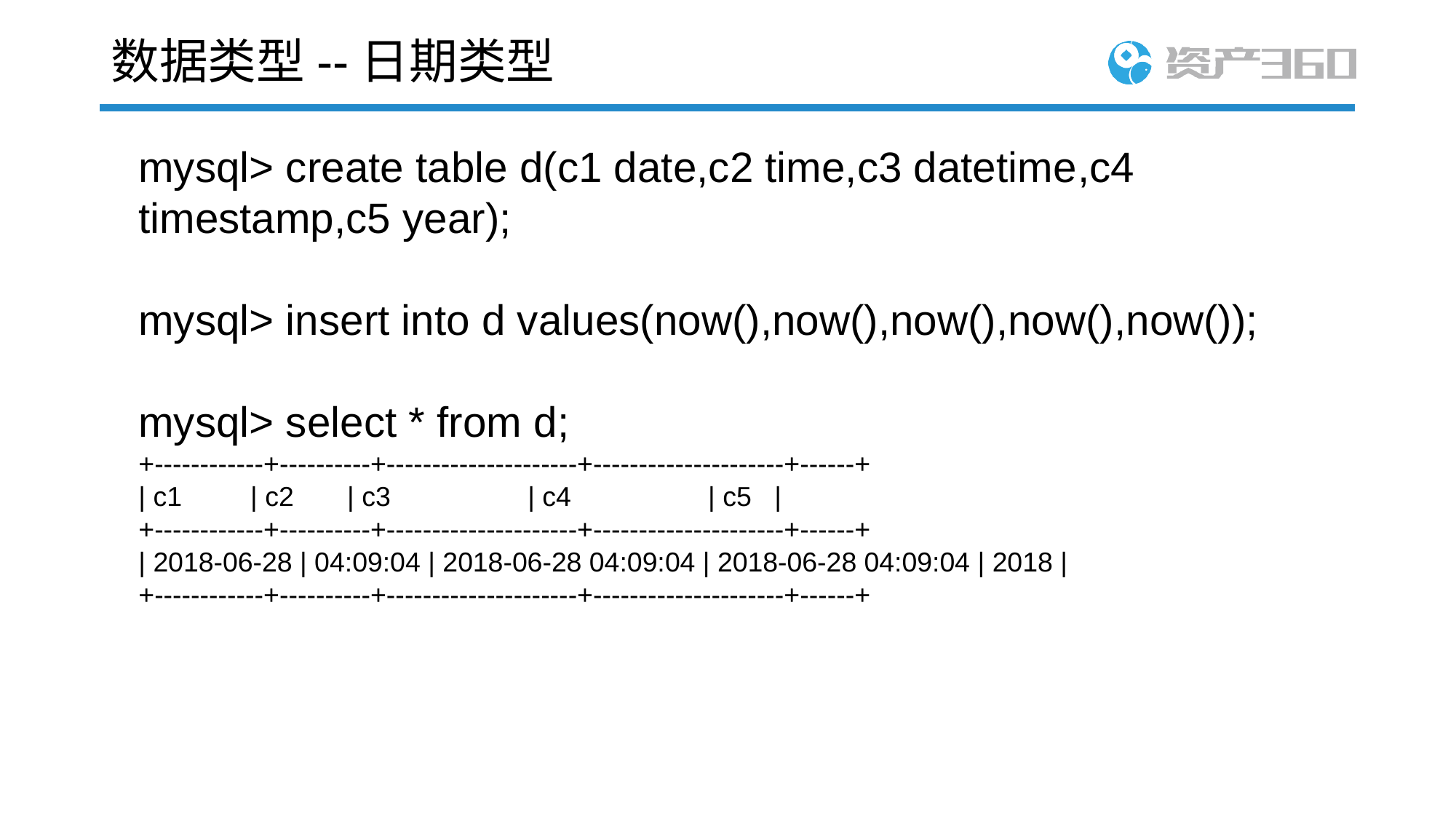

# 数据类型--日期类型
mysql> create table d(c1 date,c2 time,c3 datetime,c4 timestamp,c5 year);

mysql> insert into d values(now(),now(),now(),now(),now());

mysql> select * from d;
+------------+----------+---------------------+---------------------+------+
| c1         | c2       | c3                  | c4                  | c5   |
+------------+----------+---------------------+---------------------+------+
| 2018-06-28 | 04:09:04 | 2018-06-28 04:09:04 | 2018-06-28 04:09:04 | 2018 |
+------------+----------+---------------------+---------------------+------+
12